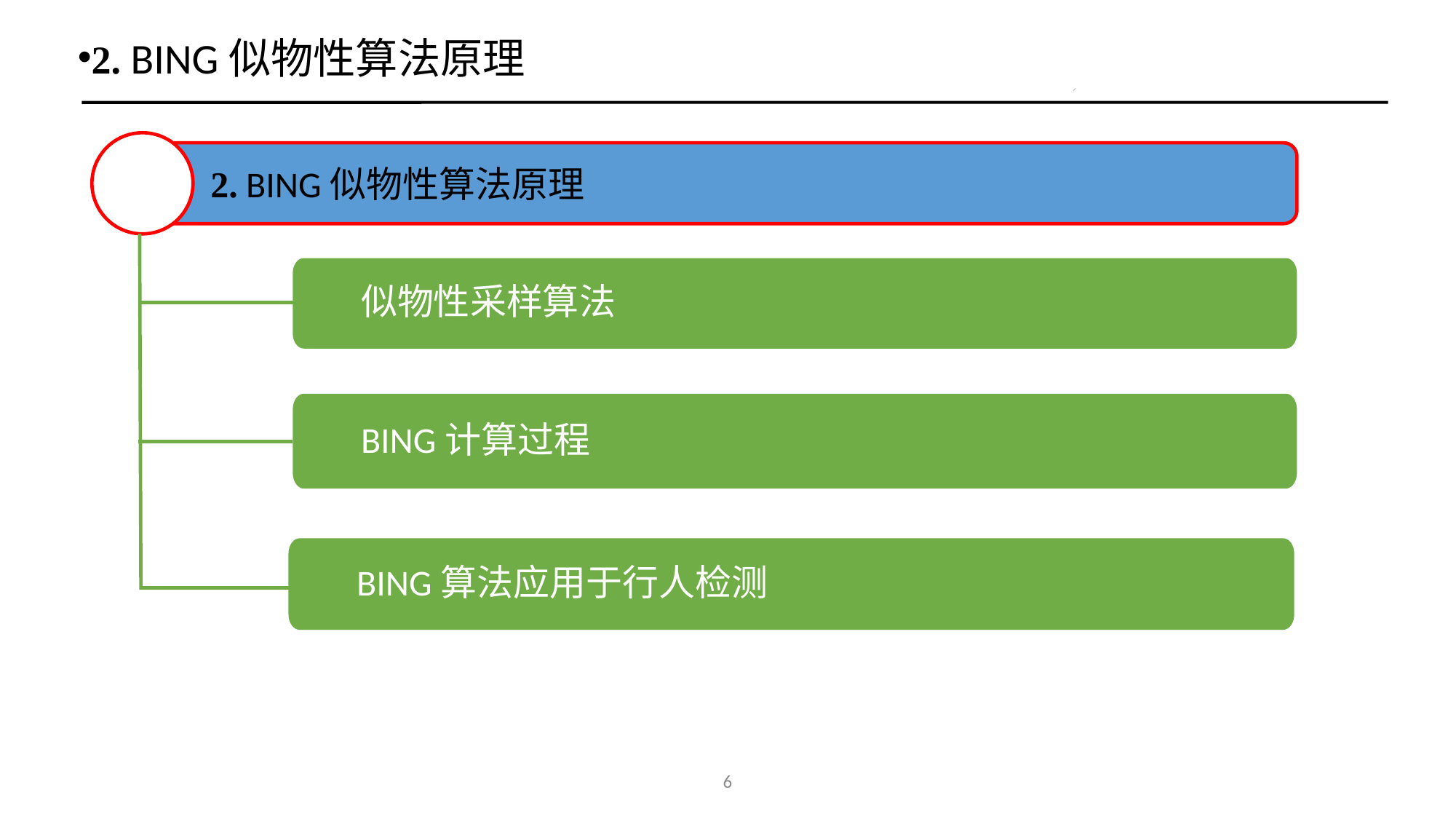

2. BING似物性算法原理

2. BING似物性算法原理
似物性采样算法
BING计算过程
BING算法应用于行人检测
6